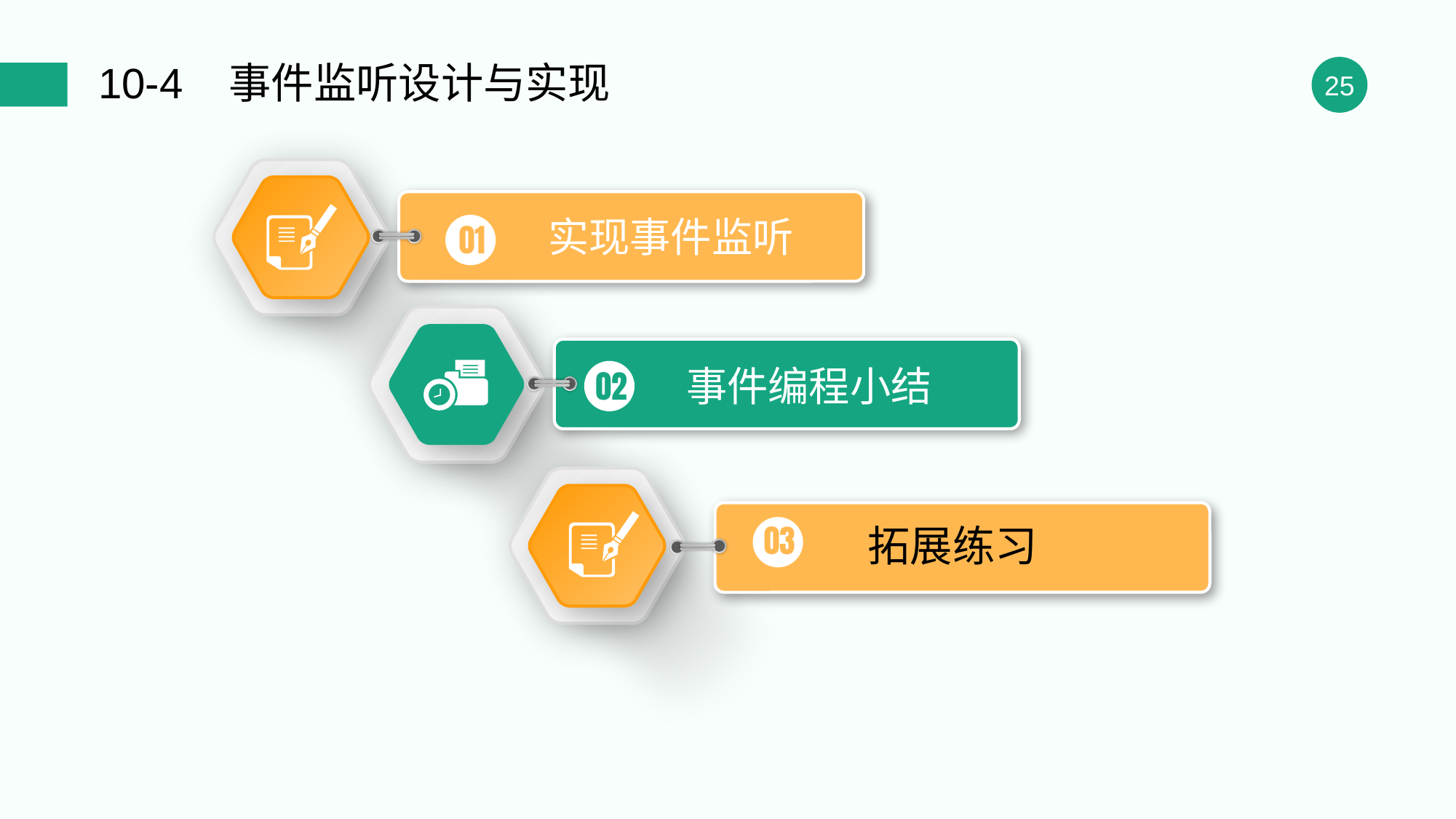

10-4   事件监听设计与实现

实现事件监听

01

事件编程小结

02

构造方法的调用

拓展练习

03